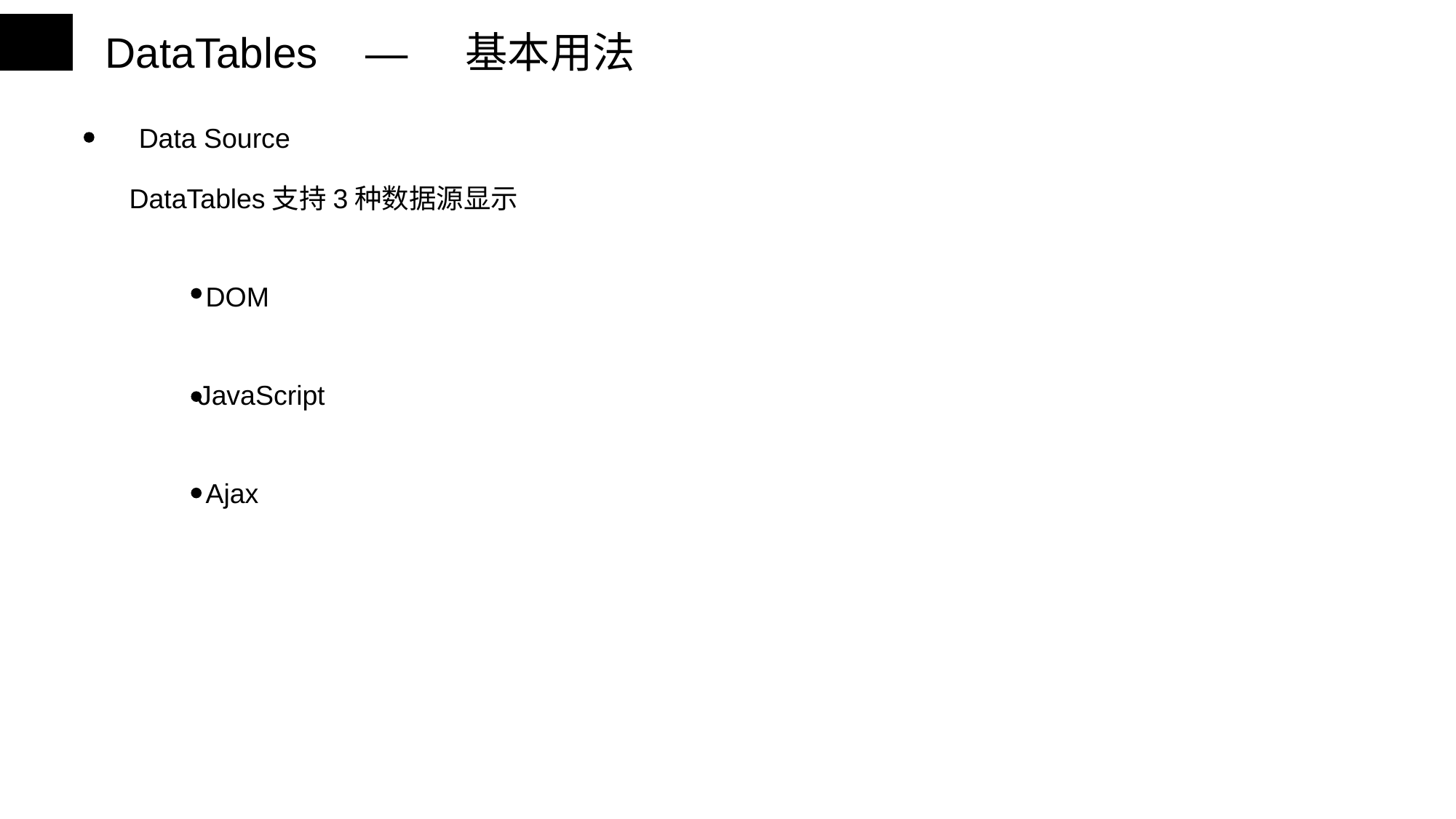

# DataTables    —    基本用法

Data Source

DataTables支持3种数据源显示

          DOM

         JavaScript

          Ajax

汇报人：白春飞